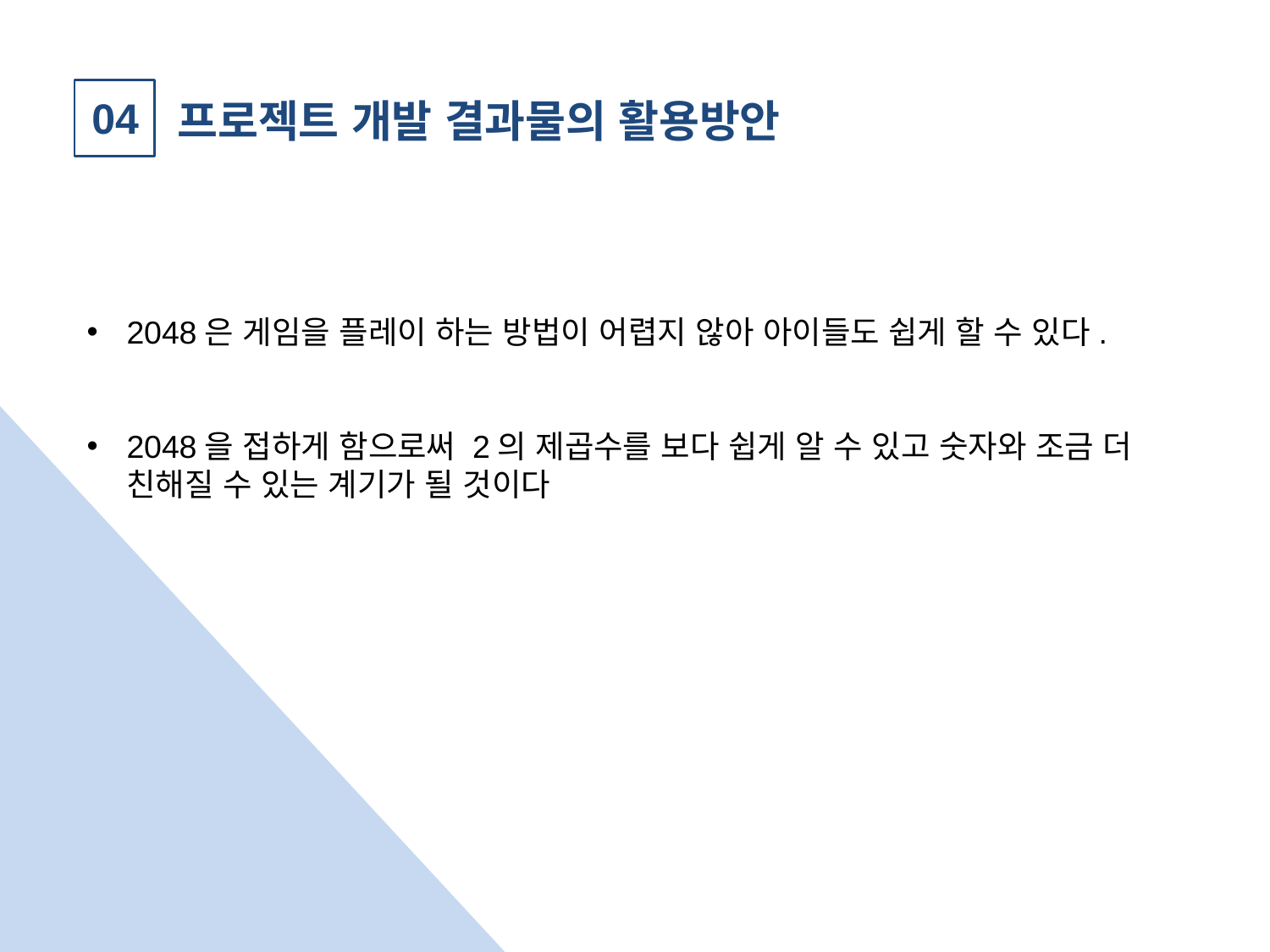

04
프로젝트 개발 결과물의 활용방안
2048은 게임을 플레이 하는 방법이 어렵지 않아 아이들도 쉽게 할 수 있다.

2048을 접하게 함으로써 2의 제곱수를 보다 쉽게 알 수 있고 숫자와 조금 더 친해질 수 있는 계기가 될 것이다